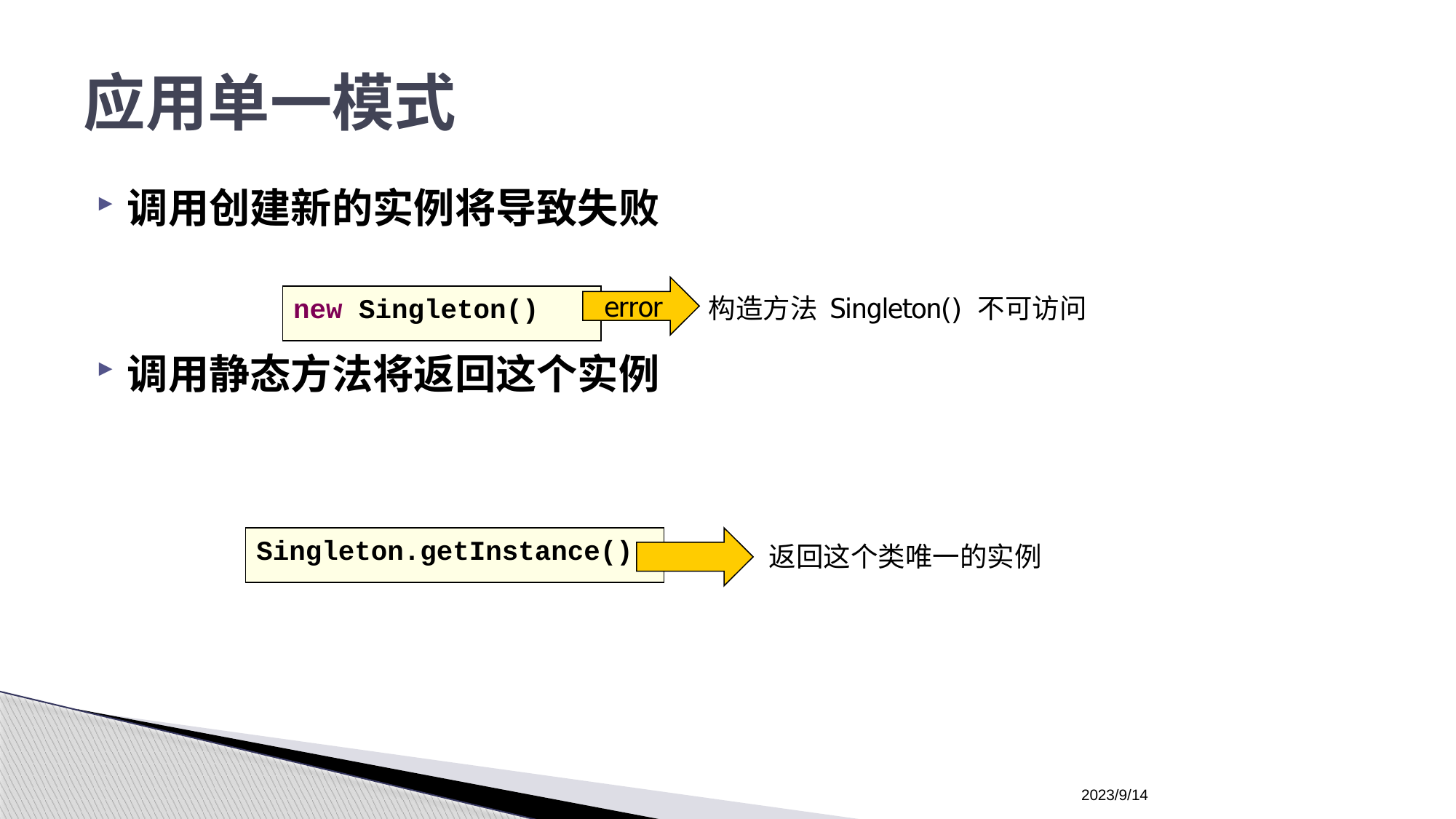

# 应用单一模式
调用创建新的实例将导致失败

调用静态方法将返回这个实例
error
new Singleton()
构造方法 Singleton() 不可访问
Singleton.getInstance()

返回这个类唯一的实例
2023/9/14